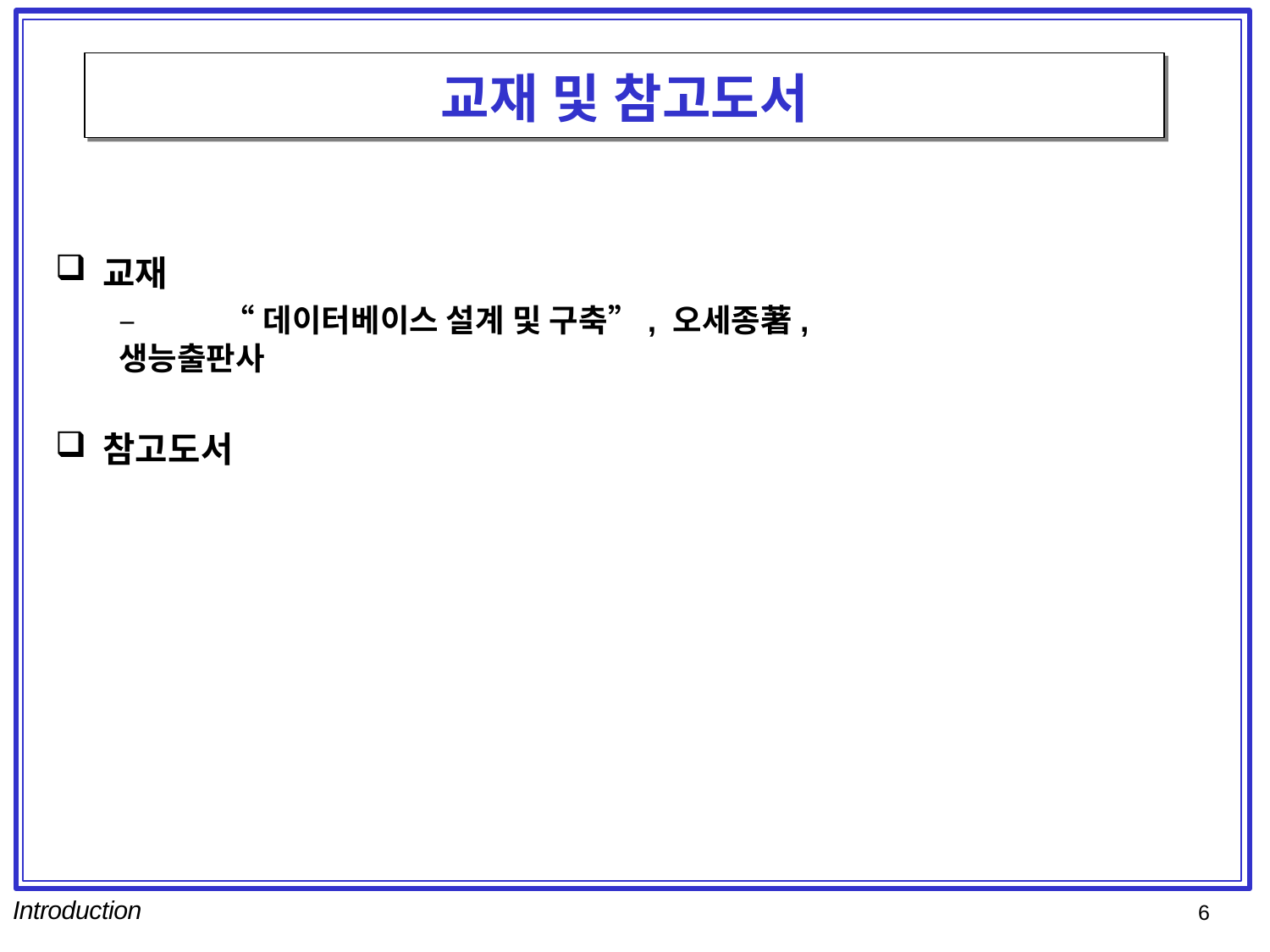

# 교재 및 참고도서
교재
–	“데이터베이스 설계 및 구축”, 오세종著, 생능출판사

참고도서
Introduction
6